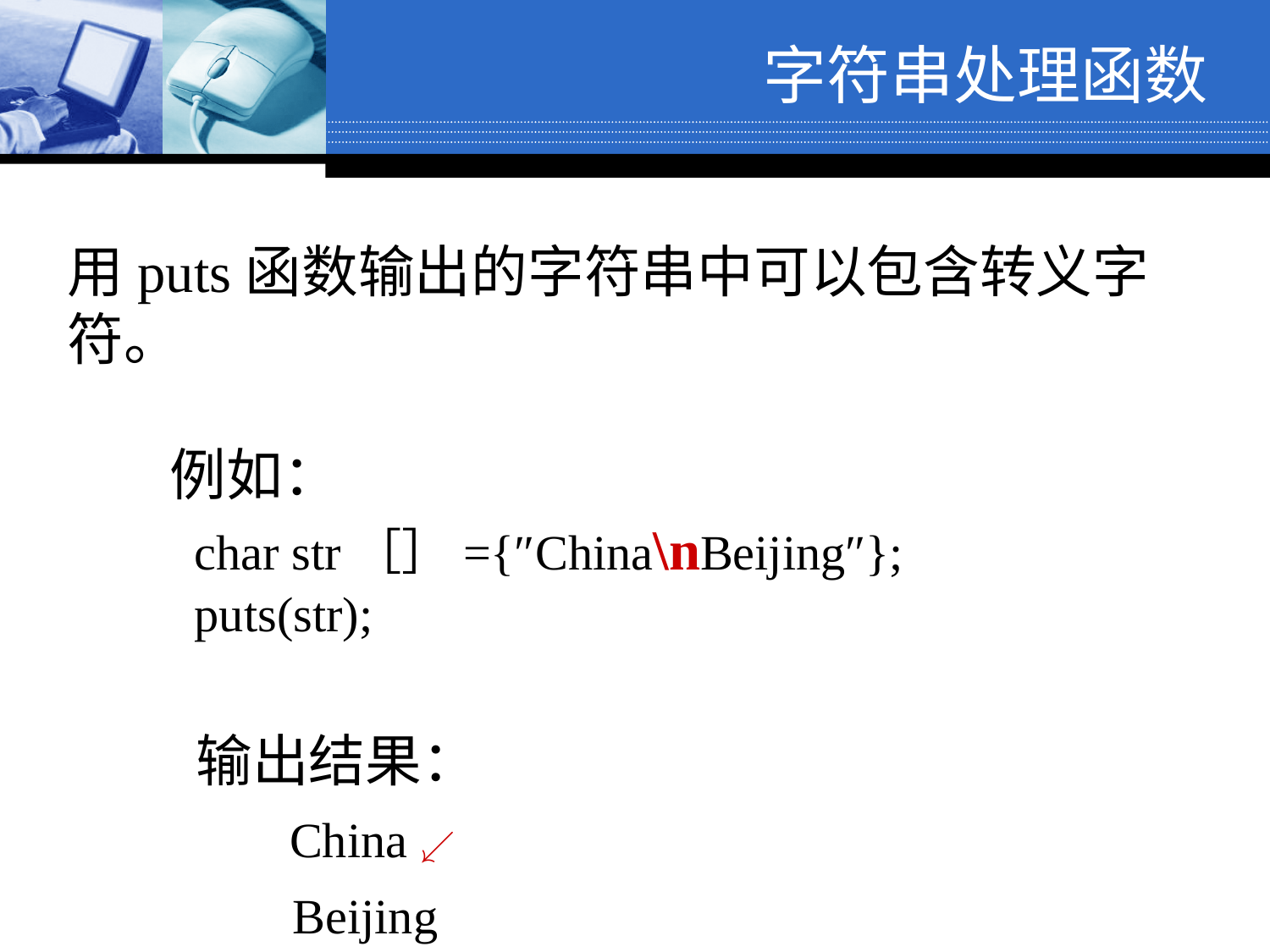

字符串处理函数
用puts函数输出的字符串中可以包含转义字符。

       例如：
	char str［］={″China\nBeijing″};
	puts(str);

        输出结果：
	      China ↙
	        Beijing